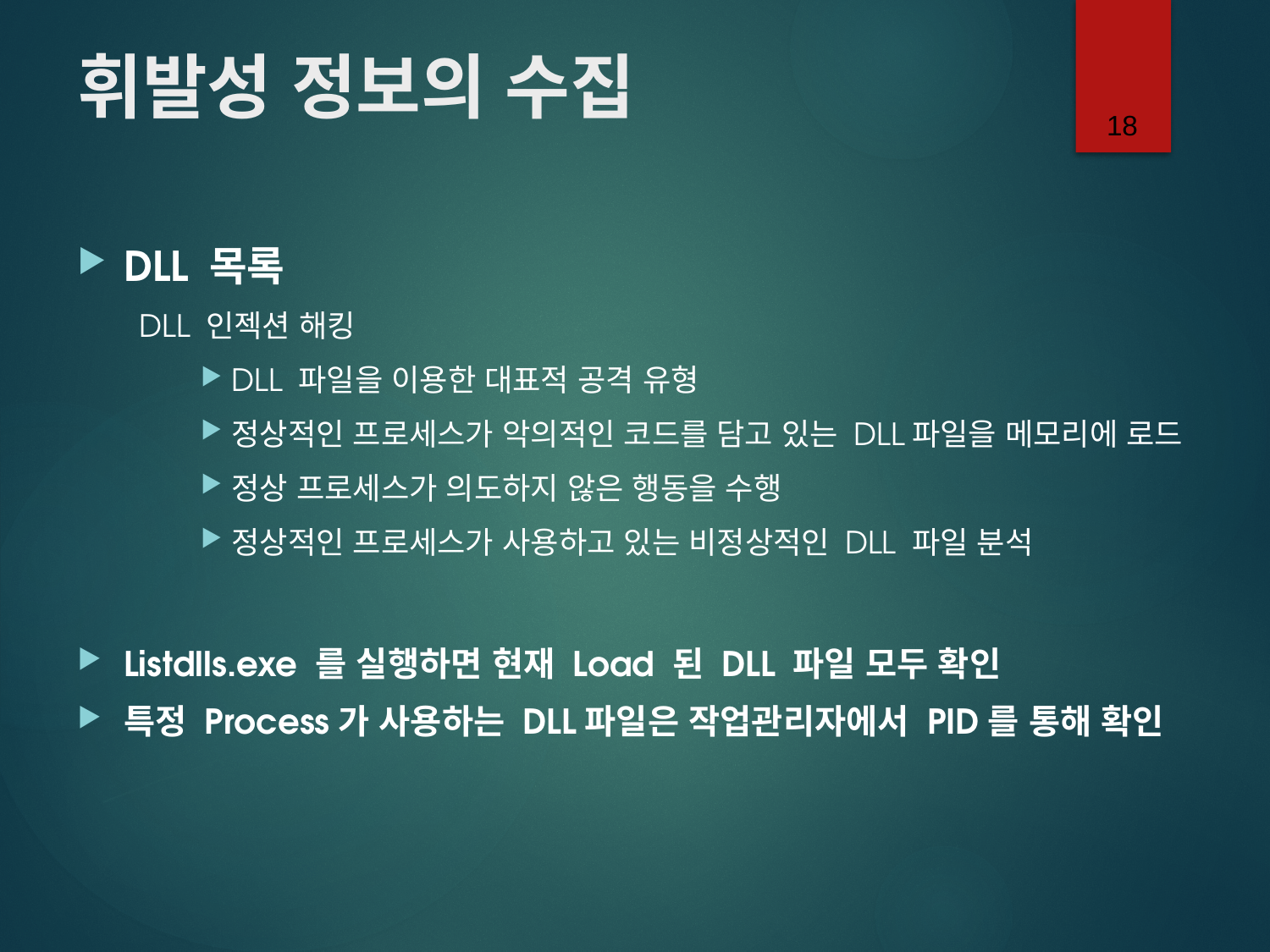

# 휘발성 정보의 수집
18

DLL 목록
DLL 인젝션 해킹
DLL 파일을 이용한 대표적 공격 유형
정상적인 프로세스가 악의적인 코드를 담고 있는 DLL파일을 메모리에 로드
정상 프로세스가 의도하지 않은 행동을 수행
정상적인 프로세스가 사용하고 있는 비정상적인 DLL 파일 분석

Listdlls.exe 를 실행하면 현재 Load 된 DLL 파일 모두 확인
특정 Process가 사용하는 DLL파일은 작업관리자에서 PID를 통해 확인